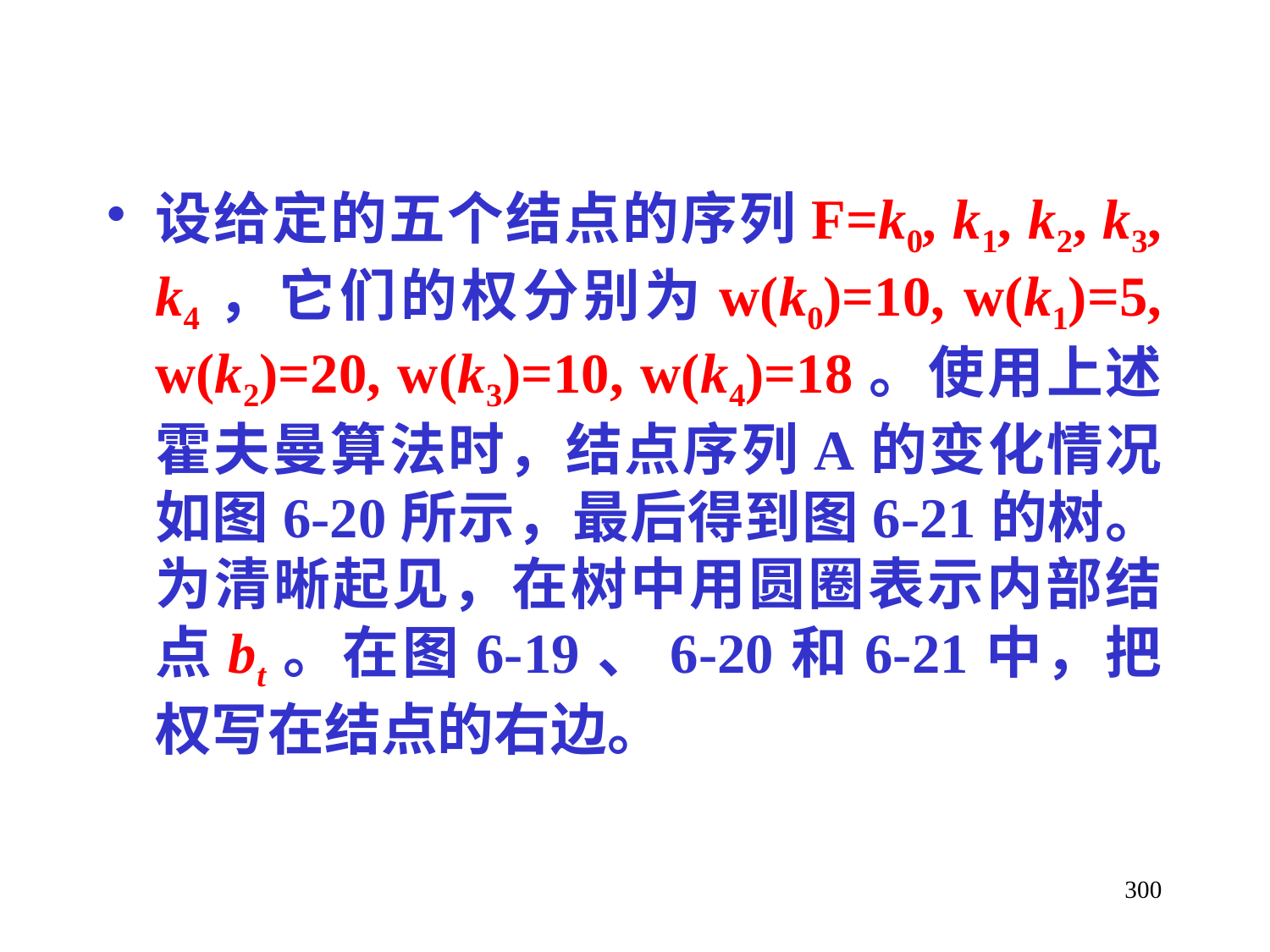

设给定的五个结点的序列F=k0, k1, k2, k3, k4，它们的权分别为w(k0)=10, w(k1)=5, w(k2)=20, w(k3)=10, w(k4)=18。使用上述霍夫曼算法时，结点序列A的变化情况如图6-20所示，最后得到图6-21的树。为清晰起见，在树中用圆圈表示内部结点bt。在图6-19、6-20和6-21中，把权写在结点的右边。
300